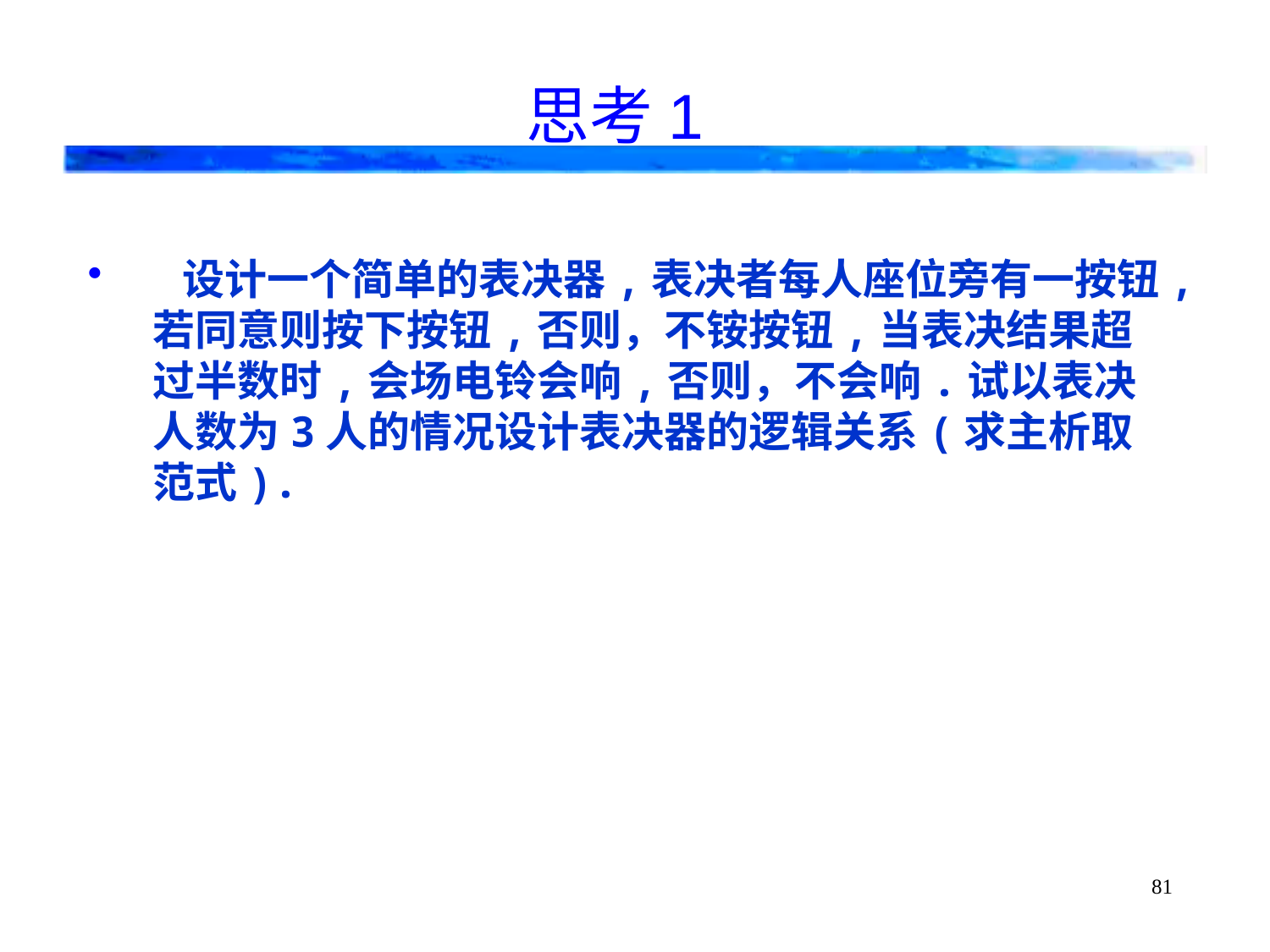

思考1
  设计一个简单的表决器,表决者每人座位旁有一按钮,若同意则按下按钮,否则，不铵按钮,当表决结果超过半数时,会场电铃会响,否则，不会响.试以表决人数为3人的情况设计表决器的逻辑关系(求主析取范式).
81